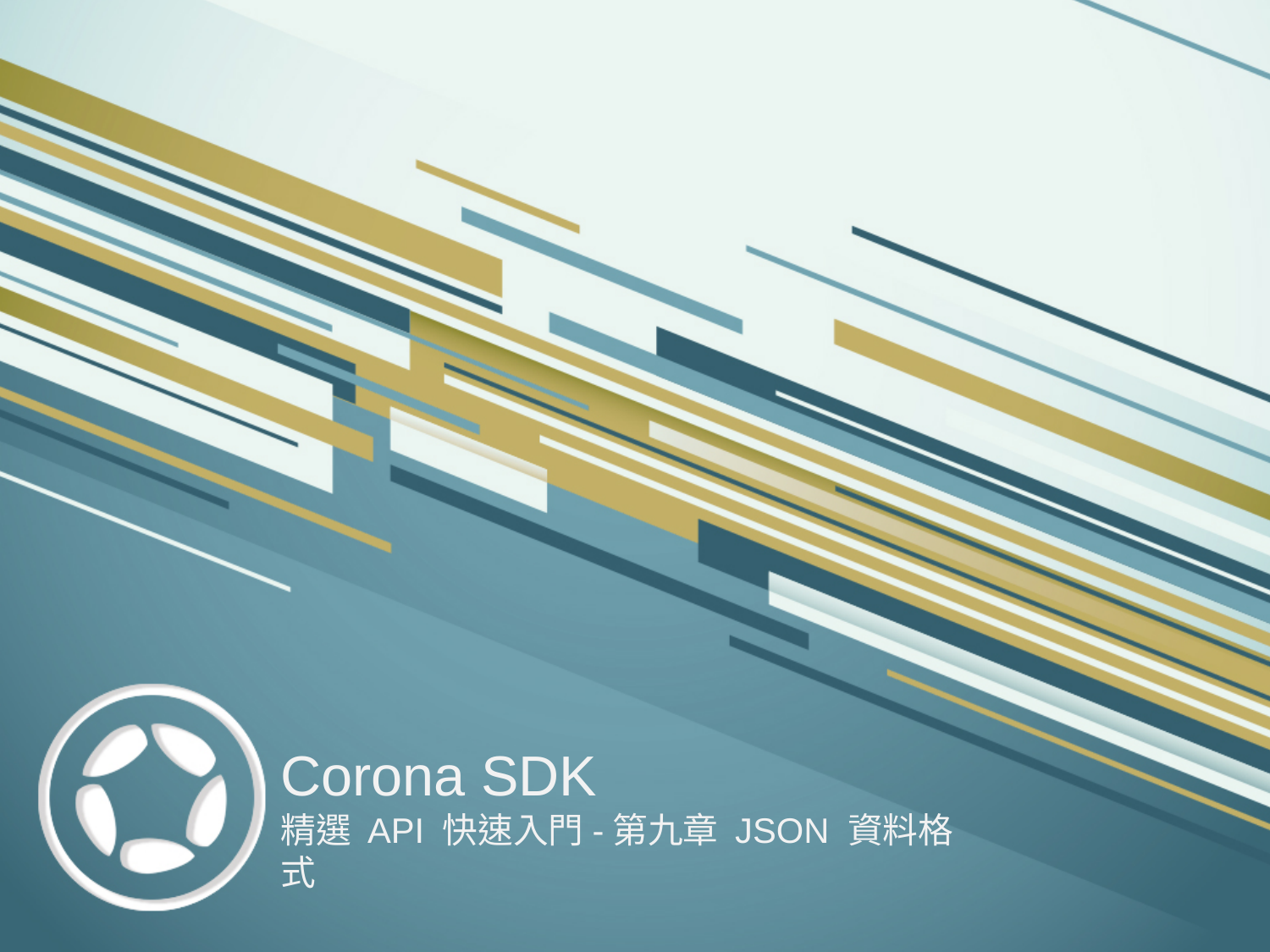

# Corona SDK 精選 API 快速入門-第九章 JSON 資料格式